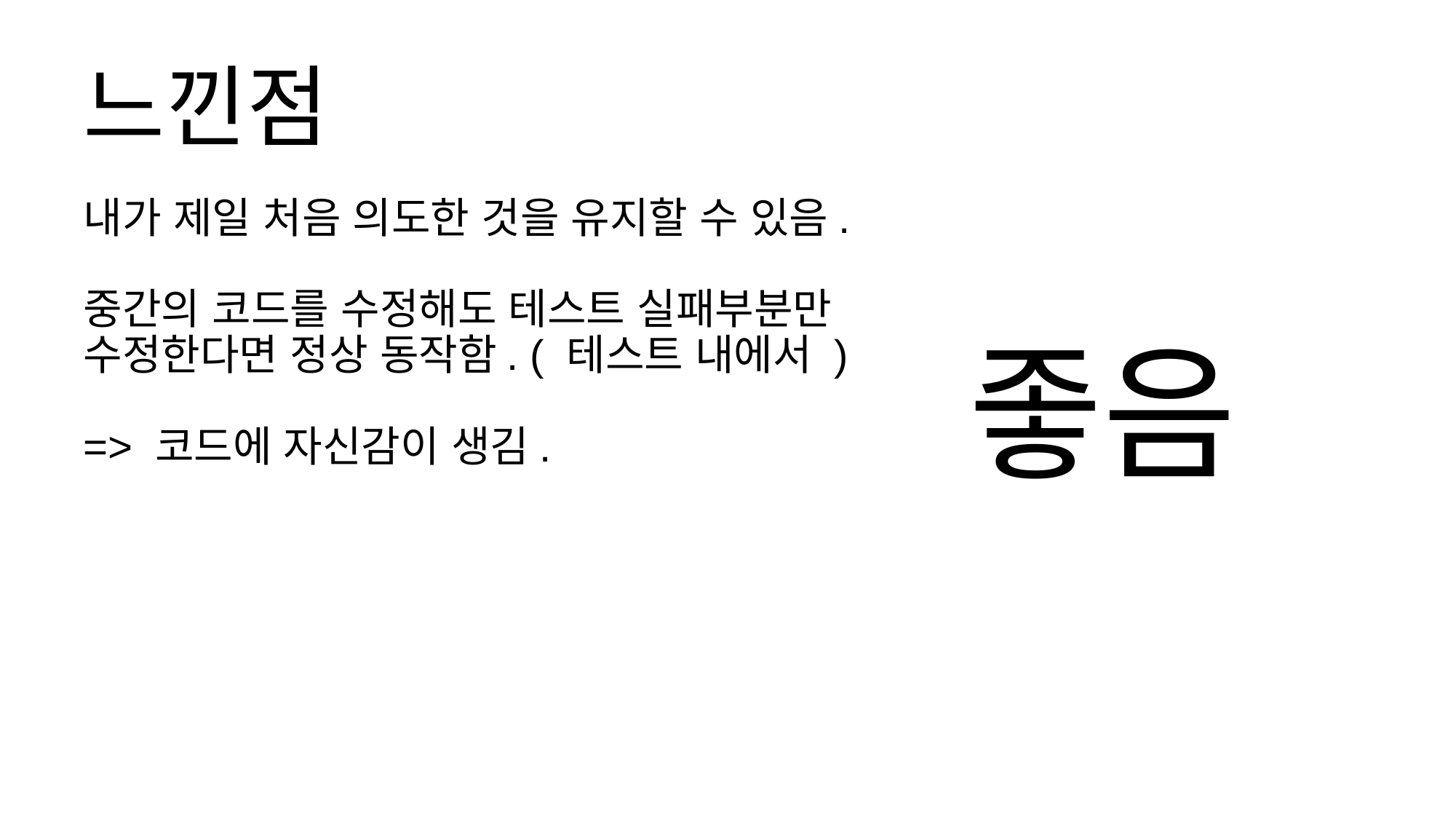

# 느낀점
내가 제일 처음 의도한 것을 유지할 수 있음.

중간의 코드를 수정해도 테스트 실패부분만
수정한다면 정상 동작함. ( 테스트 내에서 )

=> 코드에 자신감이 생김.
좋음